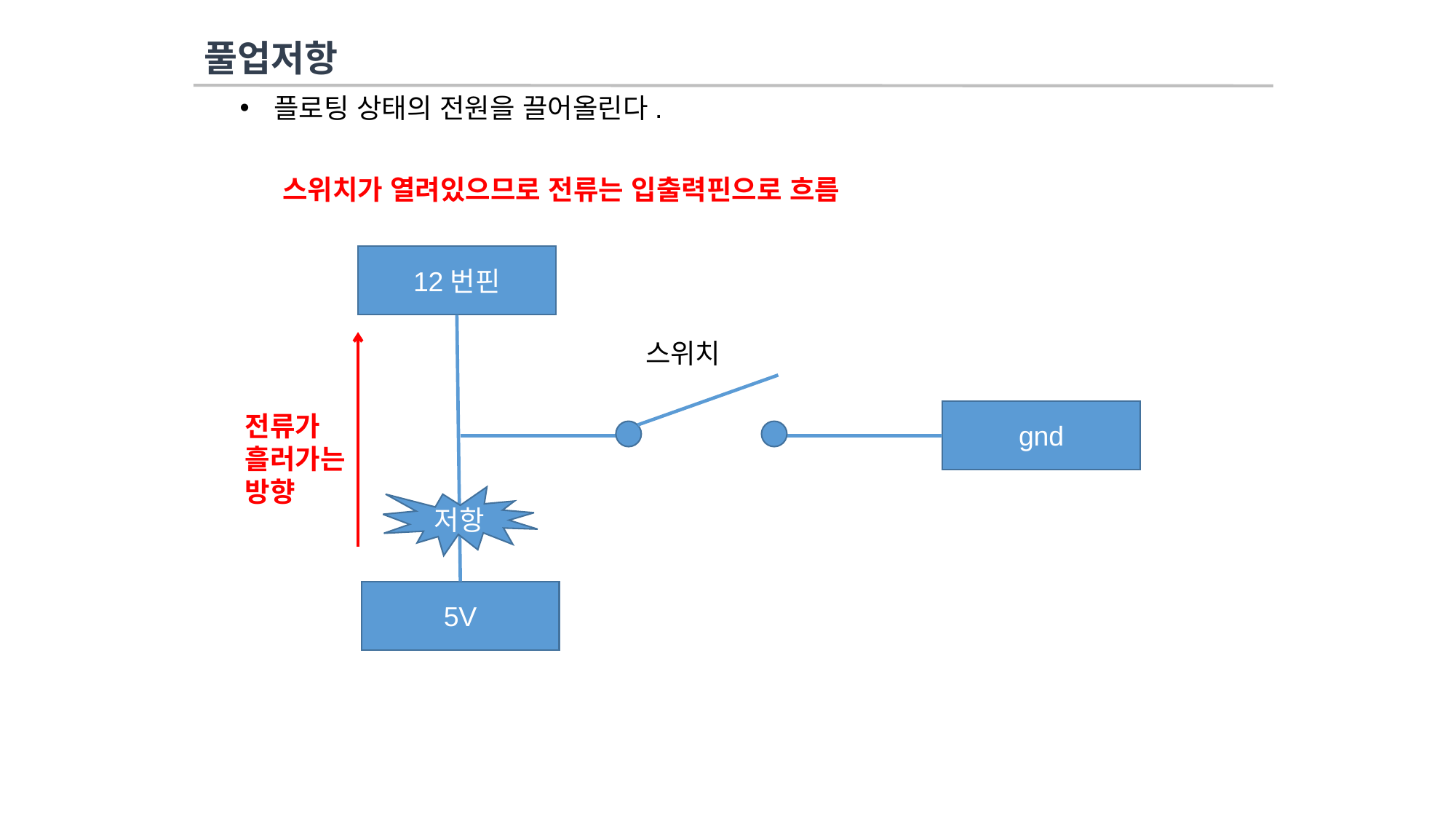

# 풀업저항
플로팅 상태의 전원을 끌어올린다.

스위치가 열려있으므로 전류는 입출력핀으로 흐름
12번핀
스위치
gnd
전류가
흘러가는
방향

저항
5V